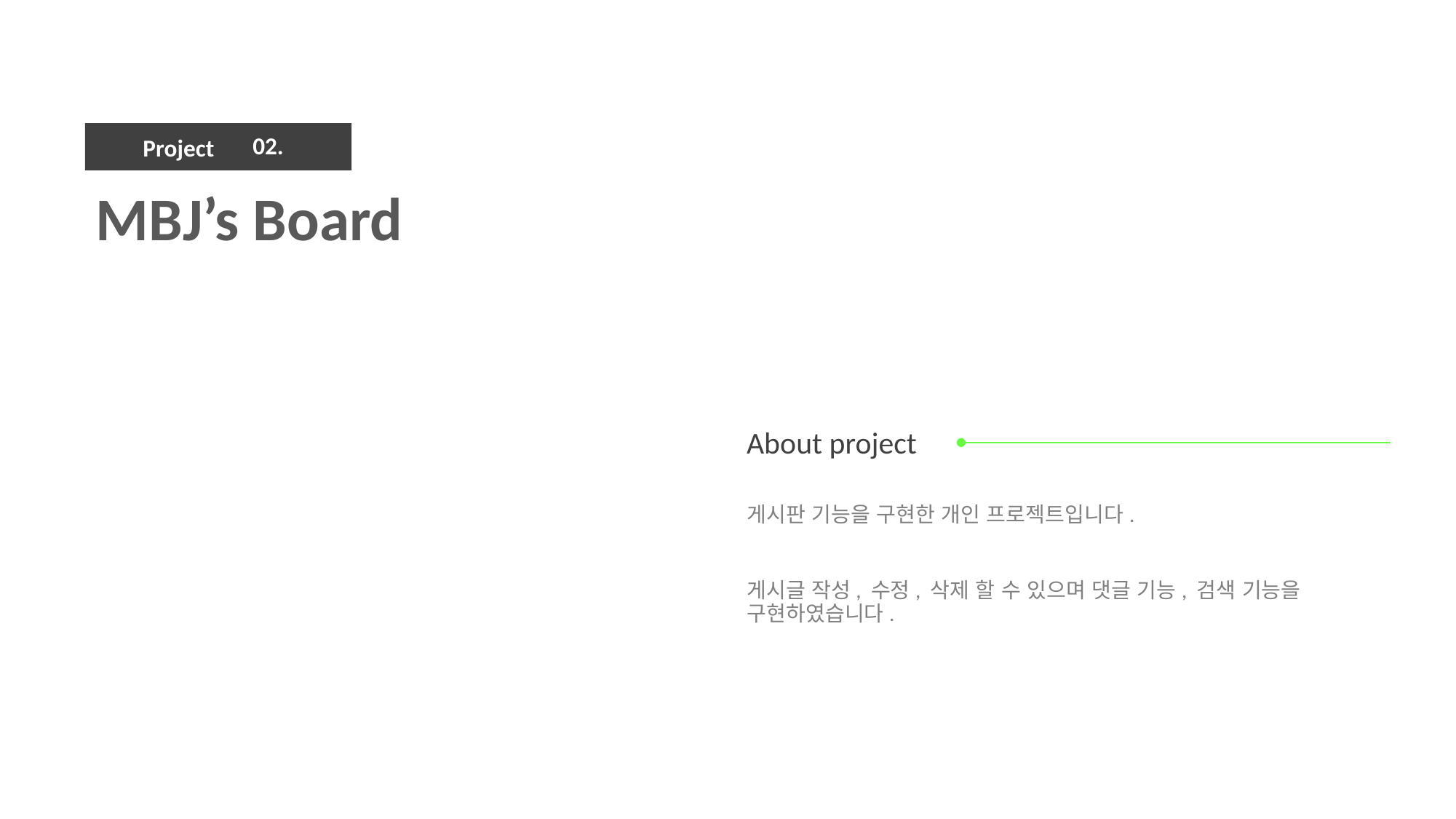

02.
MBJ’s Board
게시판 기능을 구현한 개인 프로젝트입니다.

게시글 작성, 수정, 삭제 할 수 있으며 댓글 기능, 검색 기능을 구현하였습니다.